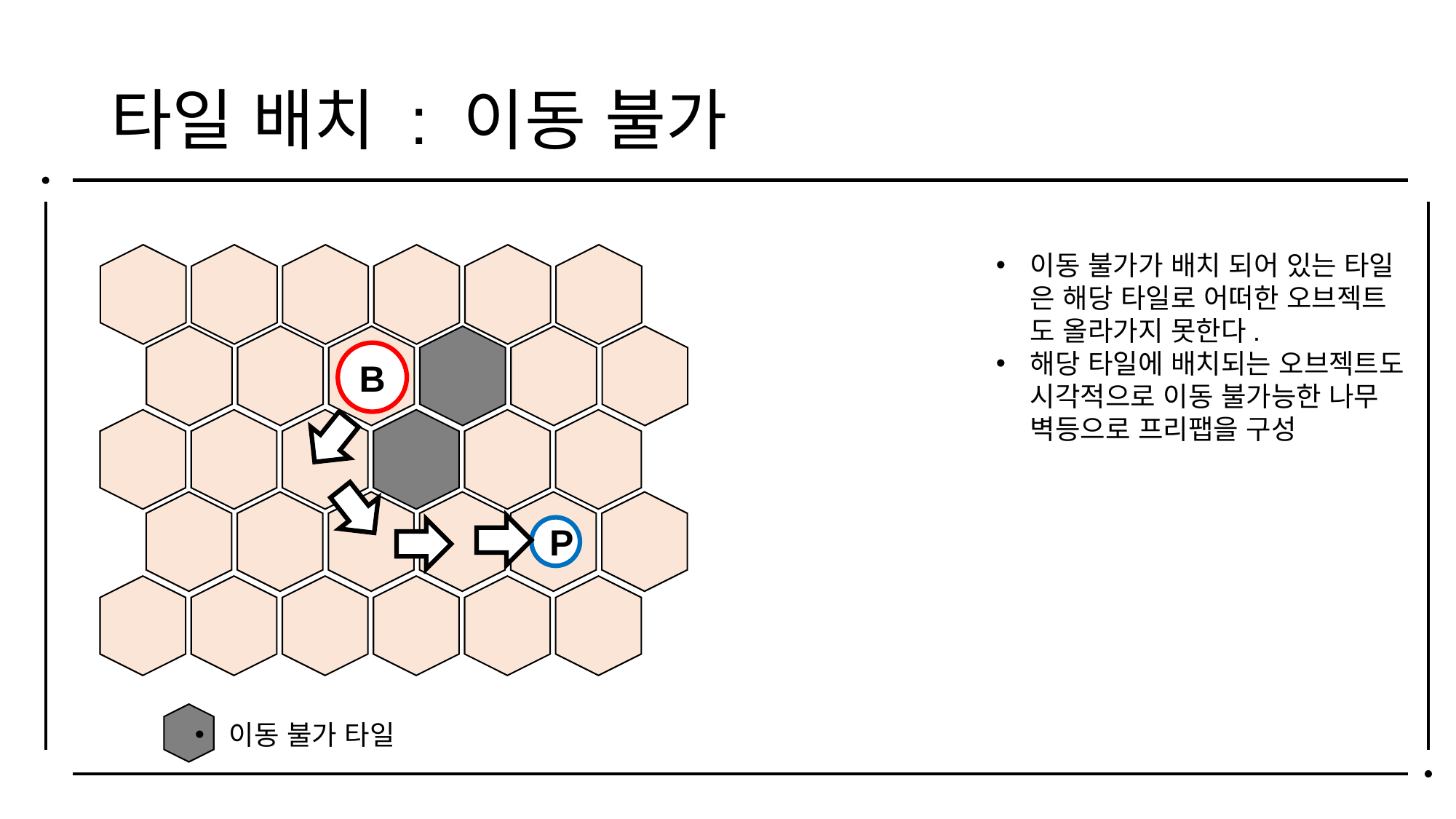

# 타일 배치 : 이동 불가
이동 불가가 배치 되어 있는 타일
은 해당 타일로 어떠한 오브젝트
도 올라가지 못한다.
해당 타일에 배치되는 오브젝트도
시각적으로 이동 불가능한 나무
벽등으로 프리팹을 구성

B

P

이동 불가 타일
보스 몬스터는 기본 대기 상태에서 유저와의 접촉을 통해 전투 혹은 추격으로 넘어 간다.
상태이상은 기본 항상 체크를 하면서도 강제 효과를 가진 상태이상은 별도로 분류한다.
이걸로 4개가 마지막인가… 이게 끝인가? 더 있나?
지형 지물에 대한 FSM은 별도의 지형 지물 문서에서 확인. -> 얘들도 사실상 상태이상으로 처리